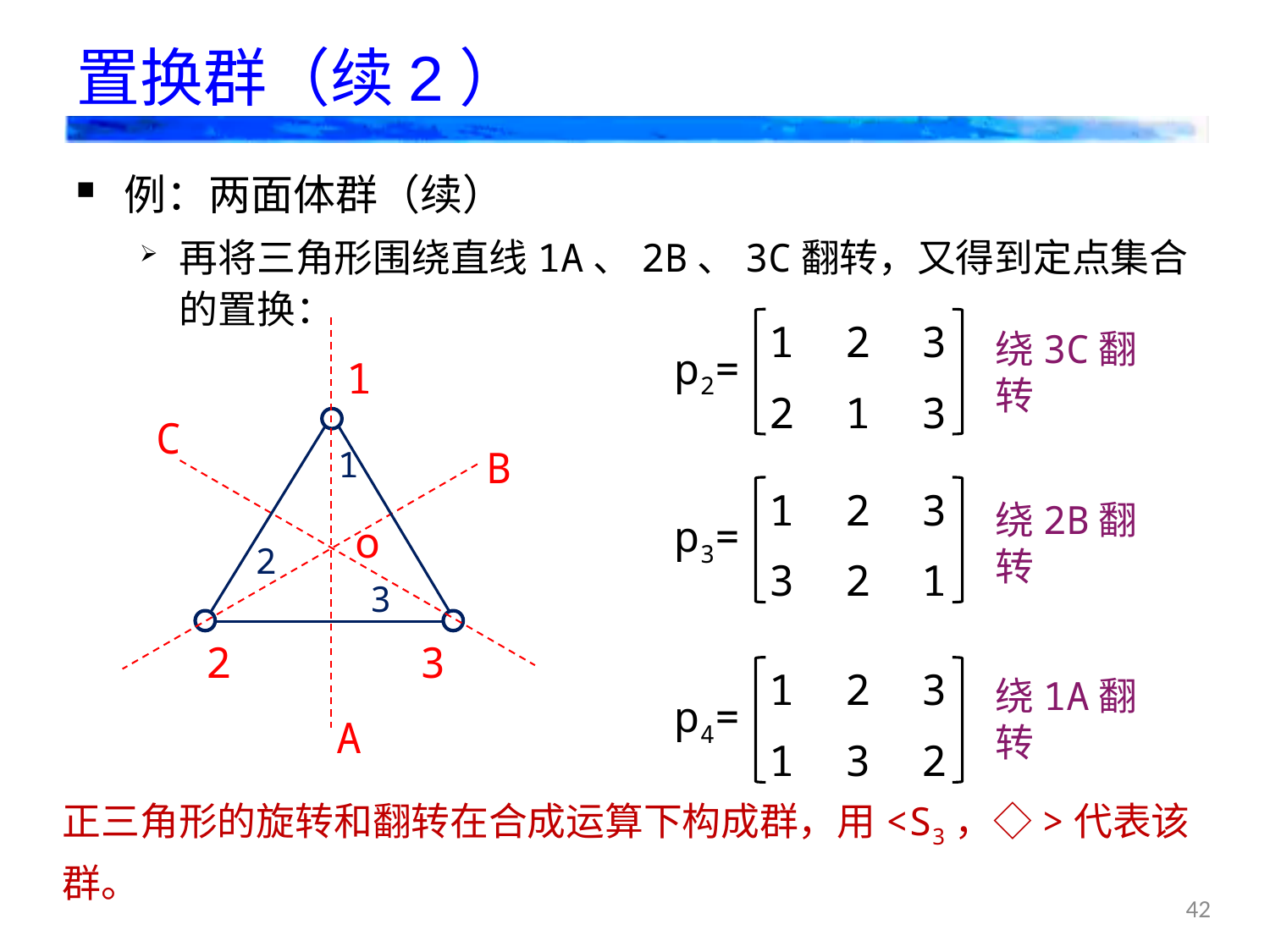

# 置换群（续2）
例：两面体群（续）
再将三角形围绕直线1A、2B、3C翻转，又得到定点集合的置换：
| 1 | 2 | 3 |
| --- | --- | --- |
| 2 | 1 | 3 |

p2=
1
C

1
B
2
3

2
3
A
o
绕3C翻转
绕2B翻转
绕1A翻转
| 1 | 2 | 3 |
| --- | --- | --- |
| 3 | 2 | 1 |

p3=
| 1 | 2 | 3 |
| --- | --- | --- |
| 1 | 3 | 2 |

p4=
正三角形的旋转和翻转在合成运算下构成群，用<S3，◇>代表该群。
42